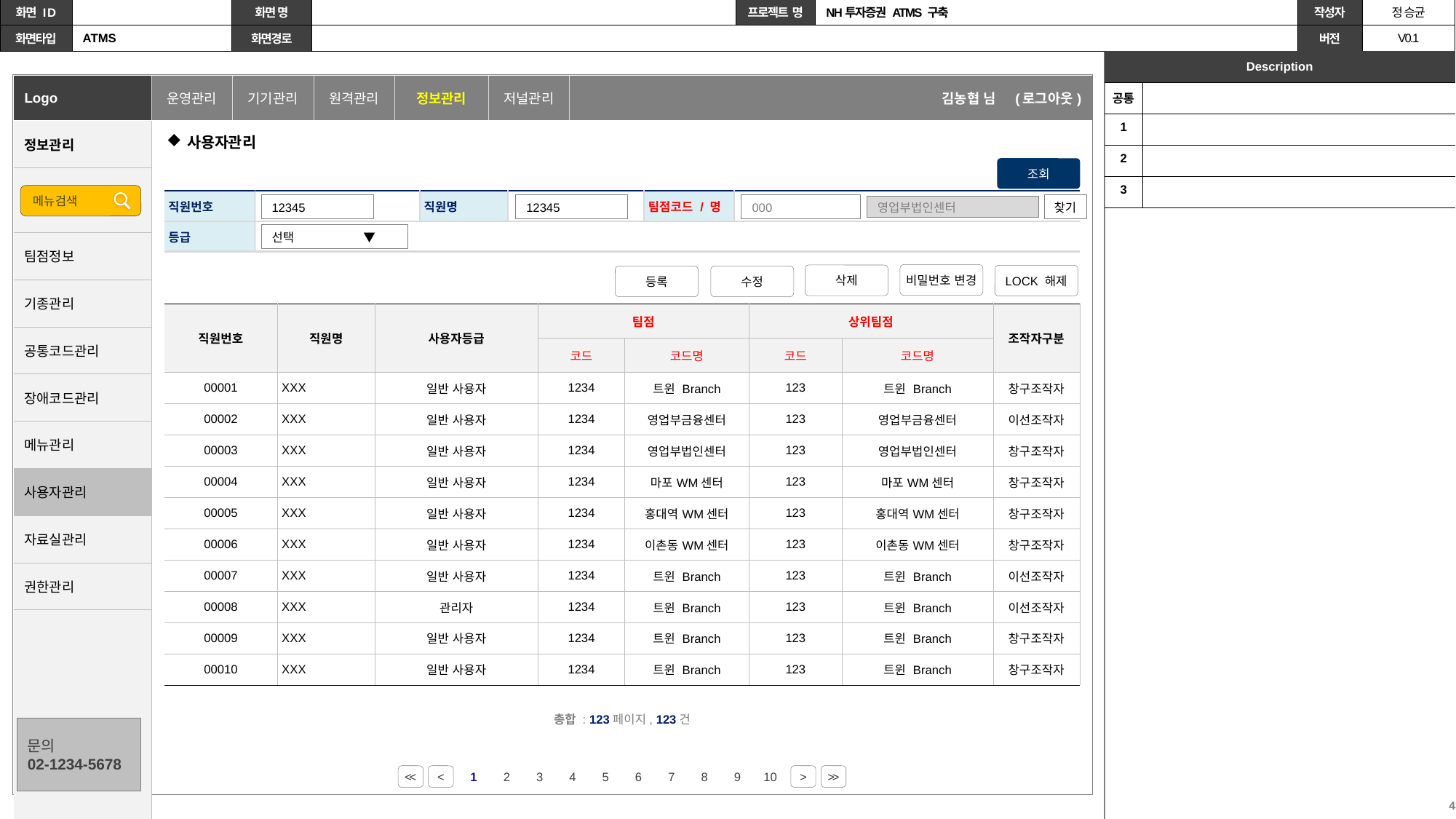

| Description |  |
| --- | --- |
| 공통 |  |
| 1 |  |
| 2 |  |
| 3 |  |
| Logo | 운영관리 | 기기관리 | 원격관리 | 정보관리 | 저널관리 |  | 김농협 님 (로그아웃) |
| --- | --- | --- | --- | --- | --- | --- | --- |
| 정보관리 |  |
| --- | --- |
|  |  |
|  |  |
| 팀점정보 |  |
| 기종관리 |  |
| 공통코드관리 |  |
| 장애코드관리 |  |
| 메뉴관리 |  |
| 사용자관리 |  |
| 자료실관리 |  |
| 권한관리 |  |
|  |  |
사용자관리
조회
메뉴검색

| 직원번호 |  | 직원명 |  | 팀점코드 / 명 |  |
| --- | --- | --- | --- | --- | --- |
| 등급 |  |  |  |  |  |
12345
12345
찾기
000
영업부법인센터
선택                    ▼
비밀번호 변경
삭제
LOCK 해제
등록
수정
| 직원번호 | 직원명 | 사용자등급 | 팀점 |  | 상위팀점 |  | 조작자구분 |
| --- | --- | --- | --- | --- | --- | --- | --- |
|  |  |  | 코드 | 코드명 | 코드 | 코드명 |  |
| 00001 | XXX | 일반 사용자 | 1234 | 트윈 Branch | 123 | 트윈 Branch | 창구조작자 |
| 00002 | XXX | 일반 사용자 | 1234 | 영업부금융센터 | 123 | 영업부금융센터 | 이선조작자 |
| 00003 | XXX | 일반 사용자 | 1234 | 영업부법인센터 | 123 | 영업부법인센터 | 창구조작자 |
| 00004 | XXX | 일반 사용자 | 1234 | 마포WM센터 | 123 | 마포WM센터 | 창구조작자 |
| 00005 | XXX | 일반 사용자 | 1234 | 홍대역WM센터 | 123 | 홍대역WM센터 | 창구조작자 |
| 00006 | XXX | 일반 사용자 | 1234 | 이촌동WM센터 | 123 | 이촌동WM센터 | 창구조작자 |
| 00007 | XXX | 일반 사용자 | 1234 | 트윈 Branch | 123 | 트윈 Branch | 이선조작자 |
| 00008 | XXX | 관리자 | 1234 | 트윈 Branch | 123 | 트윈 Branch | 이선조작자 |
| 00009 | XXX | 일반 사용자 | 1234 | 트윈 Branch | 123 | 트윈 Branch | 창구조작자 |
| 00010 | XXX | 일반 사용자 | 1234 | 트윈 Branch | 123 | 트윈 Branch | 창구조작자 |
총합 : 123페이지, 123건
문의
02-1234-5678
<<
<
1
2
3
4
5
6
7
8
9
10
>
>>